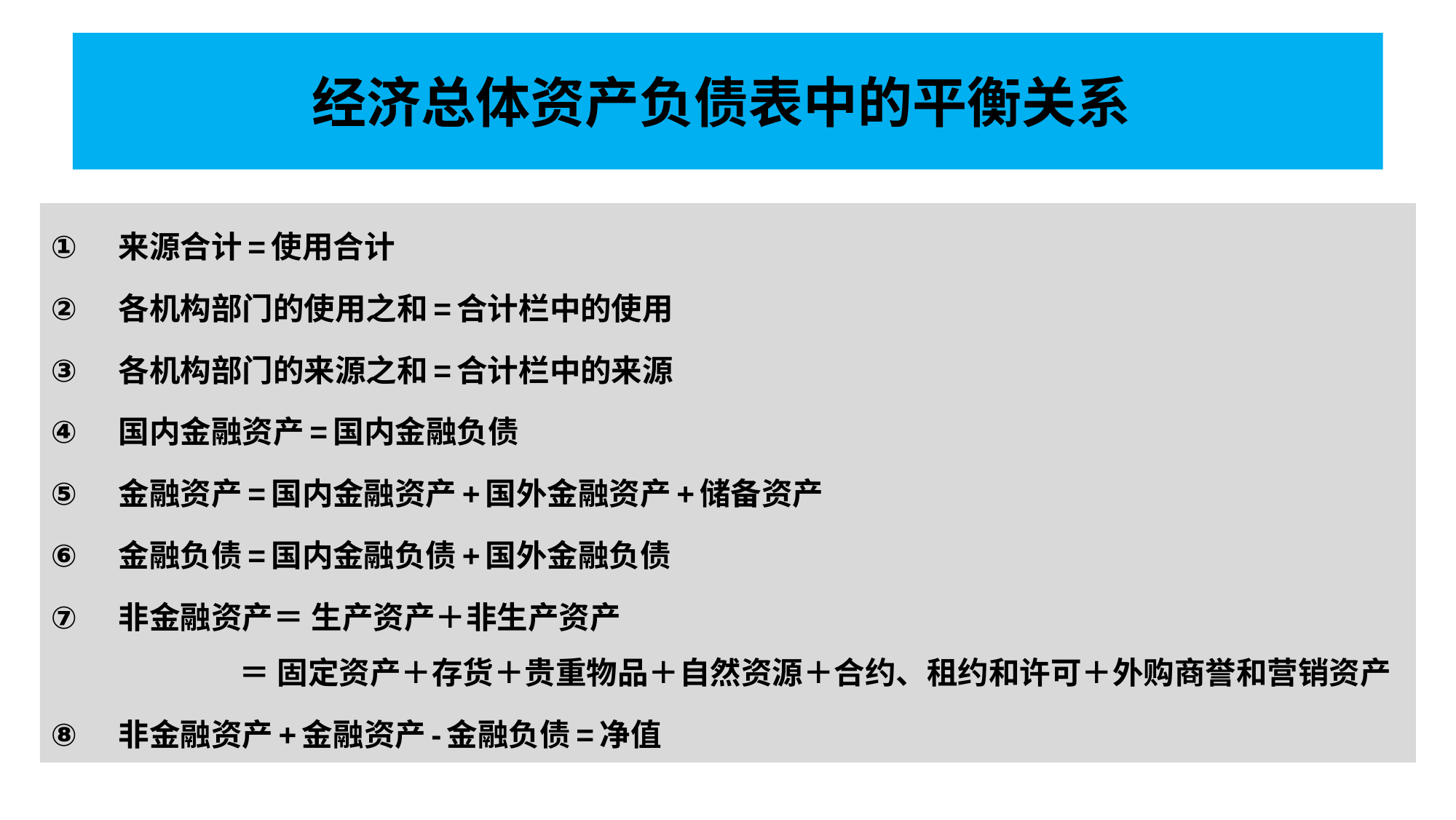

经济总体资产负债表中的平衡关系
来源合计=使用合计
各机构部门的使用之和=合计栏中的使用
各机构部门的来源之和=合计栏中的来源
国内金融资产=国内金融负债
金融资产=国内金融资产+国外金融资产+储备资产
金融负债=国内金融负债+国外金融负债
非金融资产＝ 生产资产＋非生产资产
                 ＝ 固定资产＋存货＋贵重物品＋自然资源＋合约、租约和许可＋外购商誉和营销资产
非金融资产+金融资产-金融负债=净值